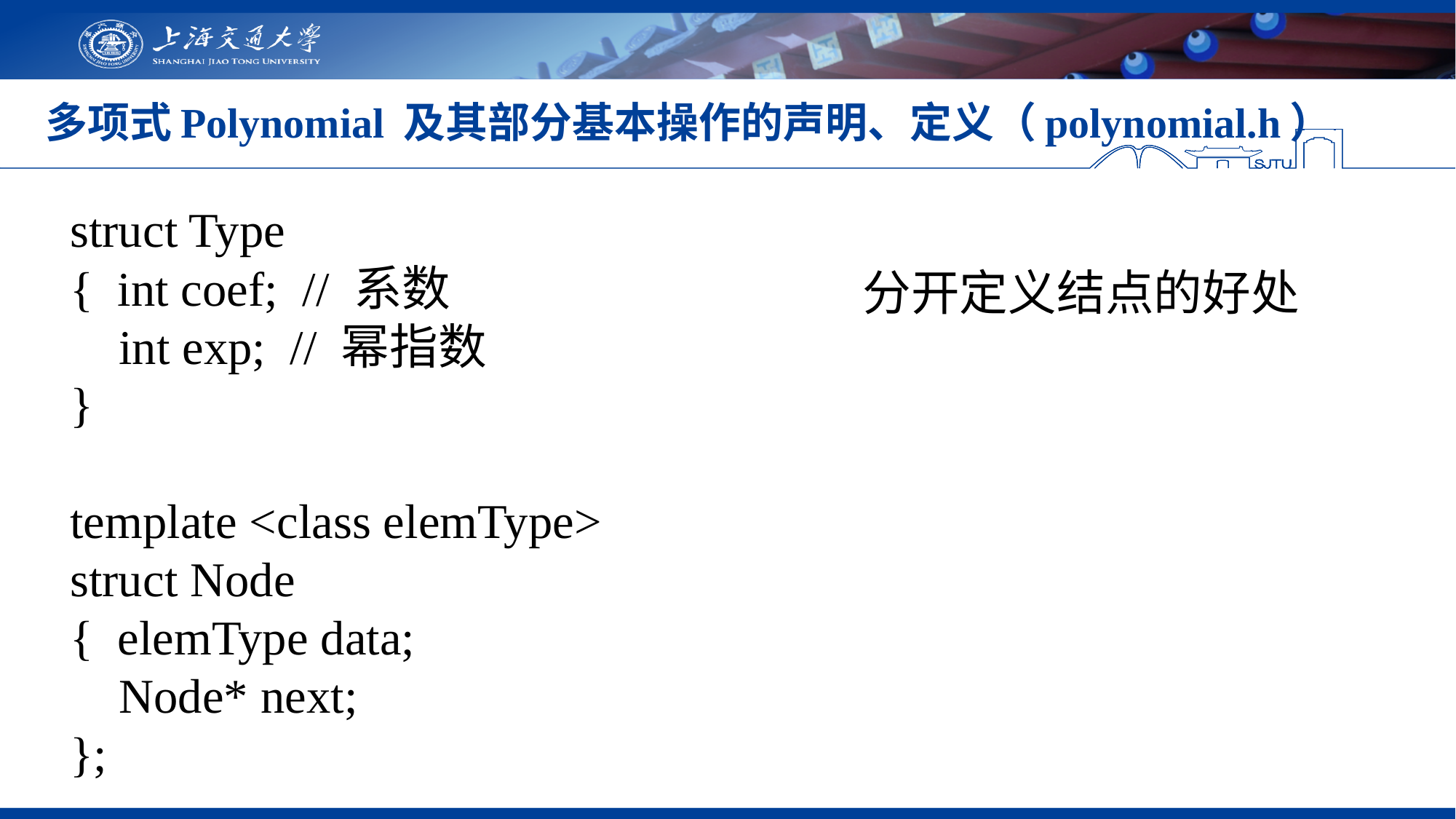

# 多项式Polynomial 及其部分基本操作的声明、定义（polynomial.h）
struct Type
{  int coef;  // 系数
    int exp;  // 幂指数
}

template <class elemType>
struct Node
{  elemType data;
    Node* next;
};
分开定义结点的好处